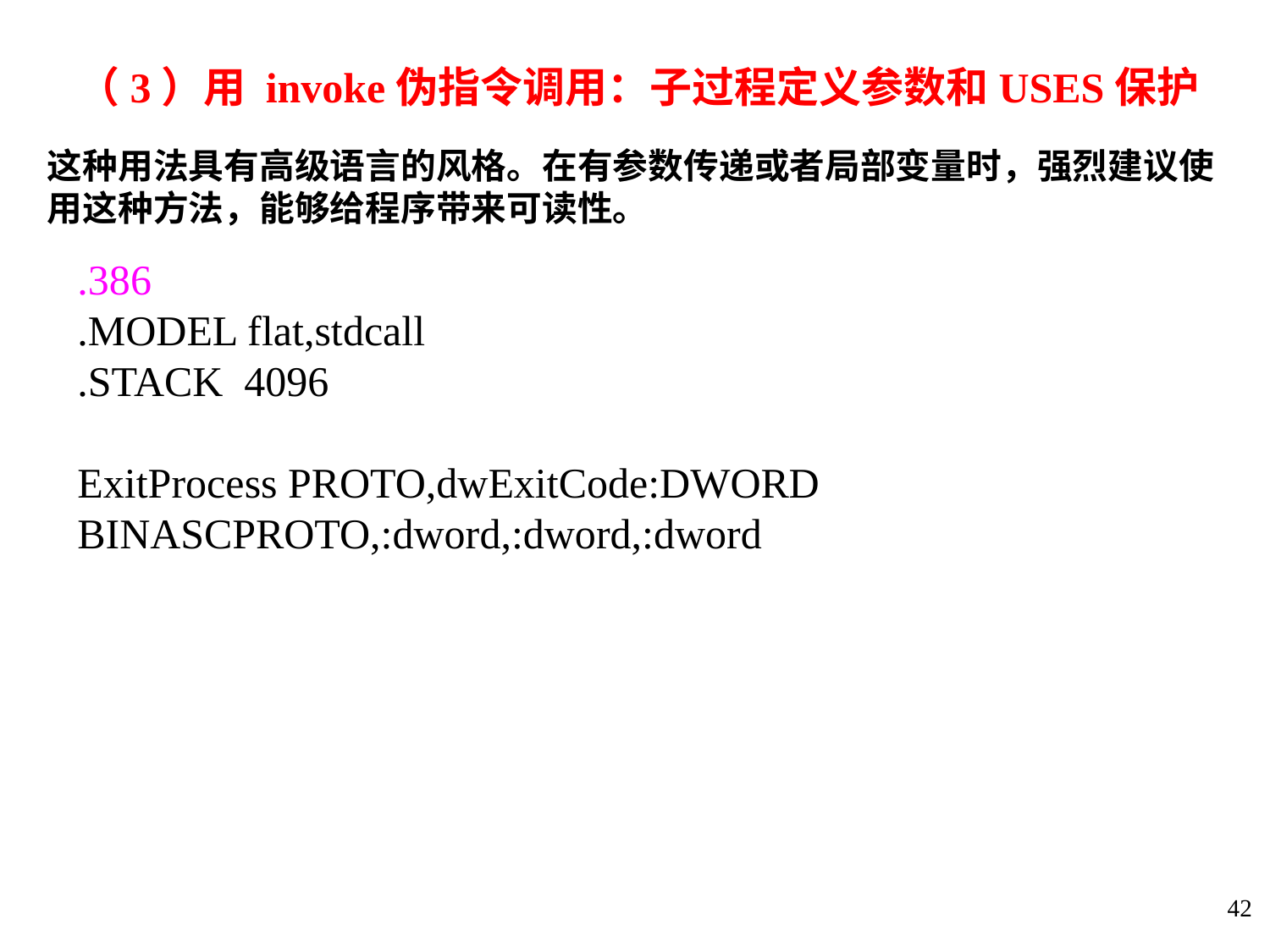

（3）用 invoke伪指令调用：子过程定义参数和USES保护
这种用法具有高级语言的风格。在有参数传递或者局部变量时，强烈建议使用这种方法，能够给程序带来可读性。
.386
.MODEL flat,stdcall
.STACK  4096

ExitProcess PROTO,dwExitCode:DWORD
BINASCPROTO,:dword,:dword,:dword
42